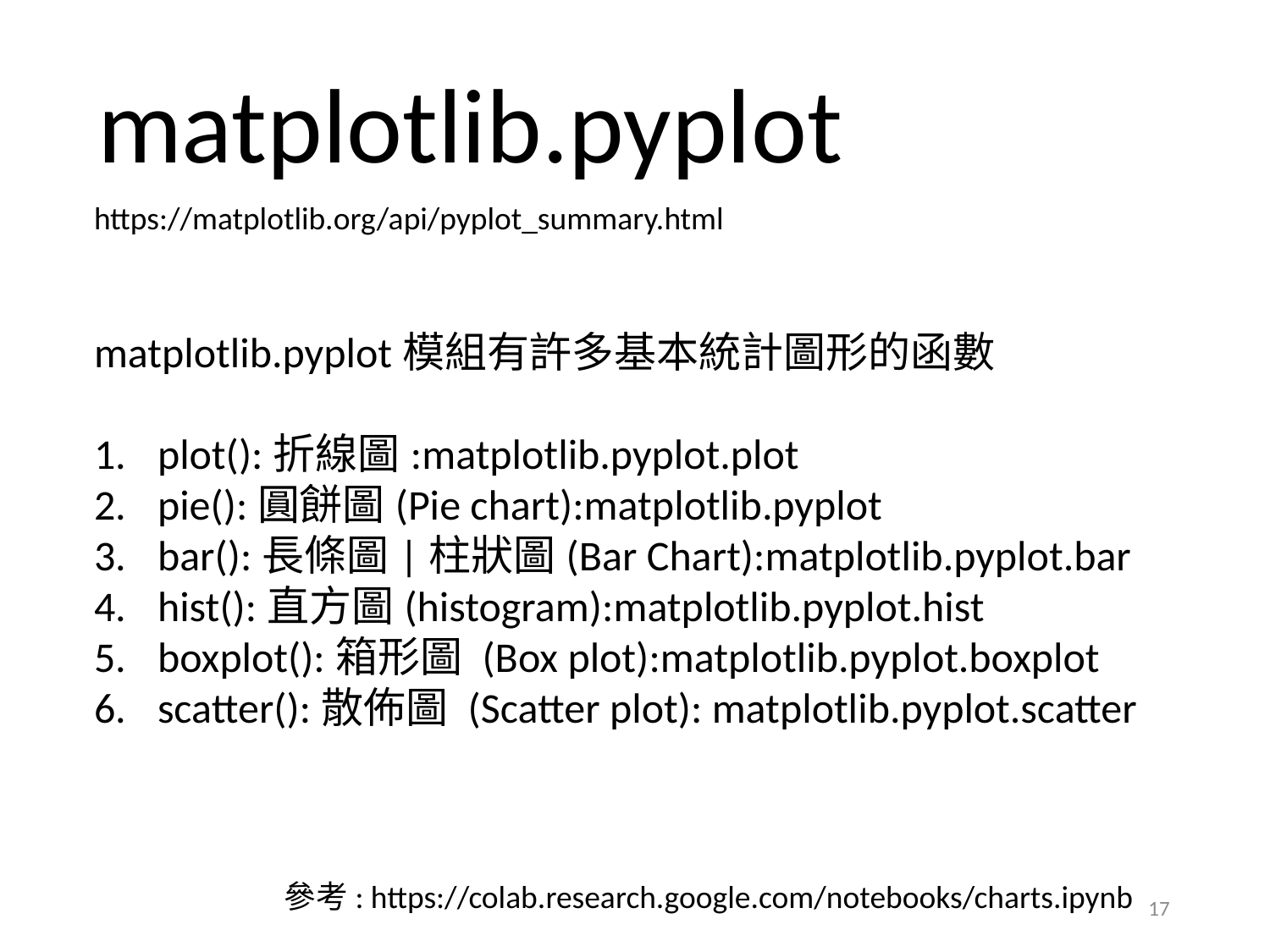

matplotlib.pyplot
https://matplotlib.org/api/pyplot_summary.html
matplotlib.pyplot模組有許多基本統計圖形的函數

plot():折線圖:matplotlib.pyplot.plot
pie():圓餅圖(Pie chart):matplotlib.pyplot
bar():長條圖|柱狀圖(Bar Chart):matplotlib.pyplot.bar
hist():直方圖(histogram):matplotlib.pyplot.hist
boxplot():箱形圖 (Box plot):matplotlib.pyplot.boxplot
scatter():散佈圖 (Scatter plot): matplotlib.pyplot.scatter
參考: https://colab.research.google.com/notebooks/charts.ipynb
17